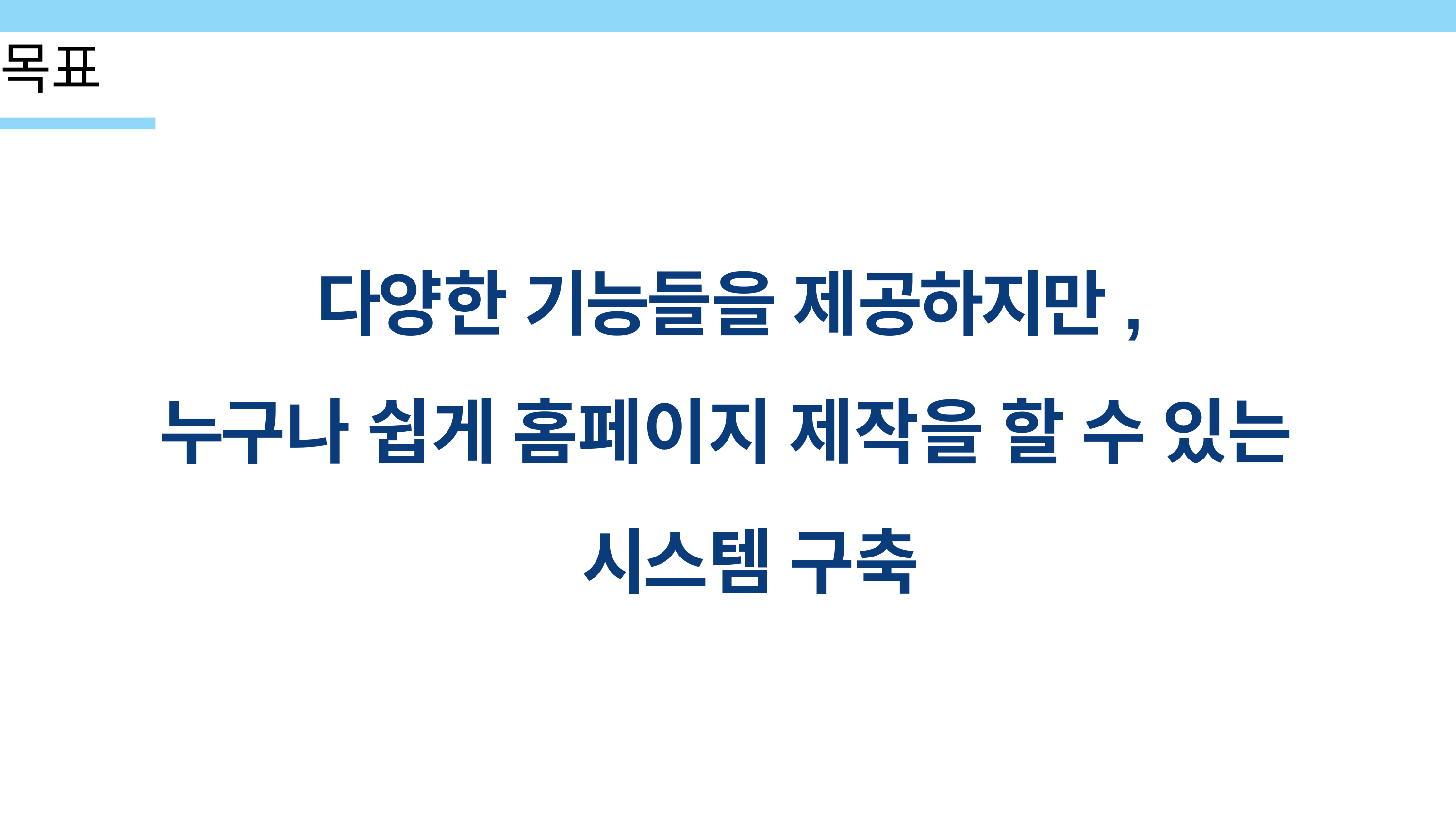

목표
다양한 기능들을 제공하지만,  누구나 쉽게 홈페이지 제작을 할 수 있는
시스템 구축